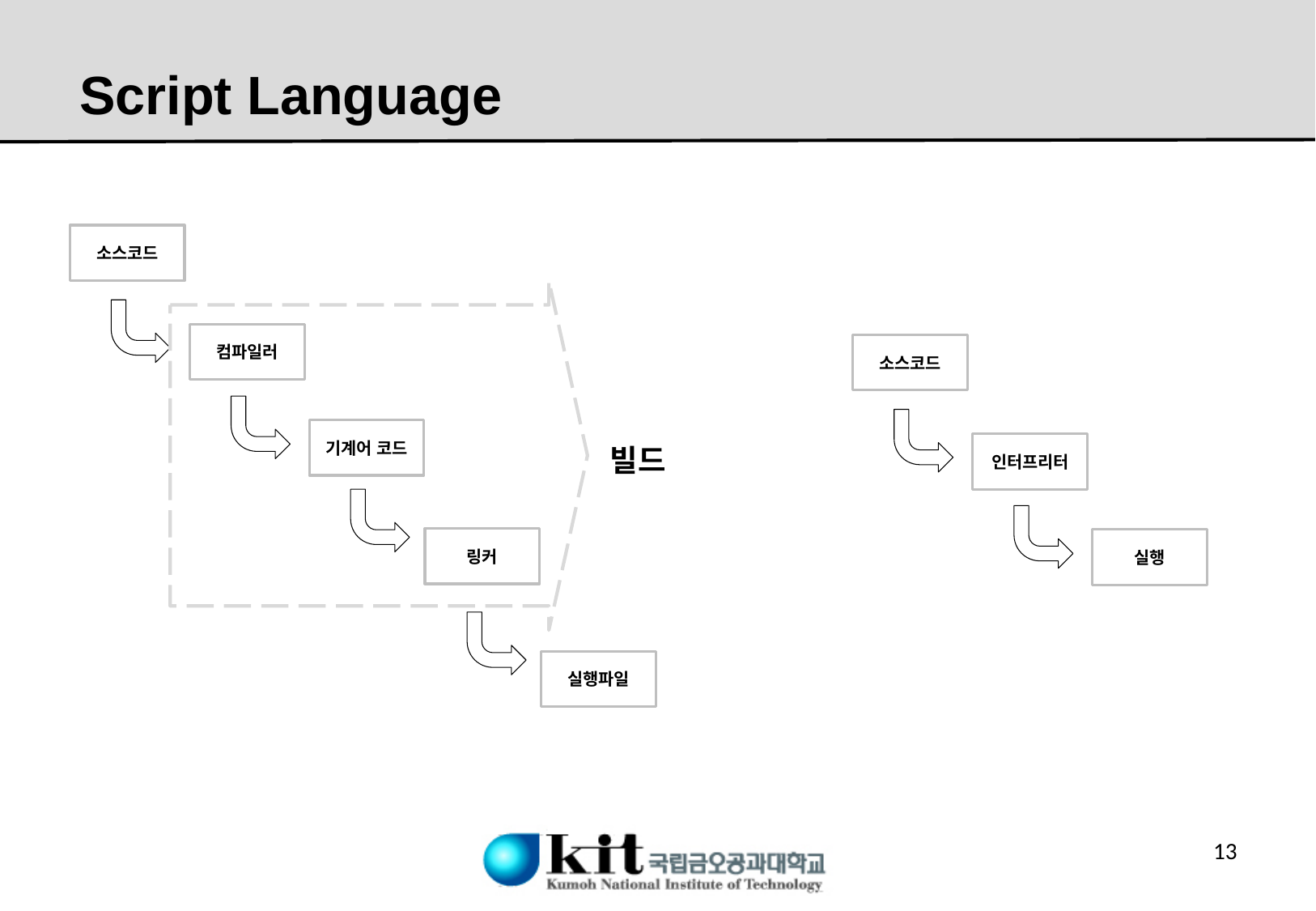

# Script Language
소스코드

컴파일러
소스코드

기계어 코드
인터프리터
빌드

링커
실행

실행파일
13